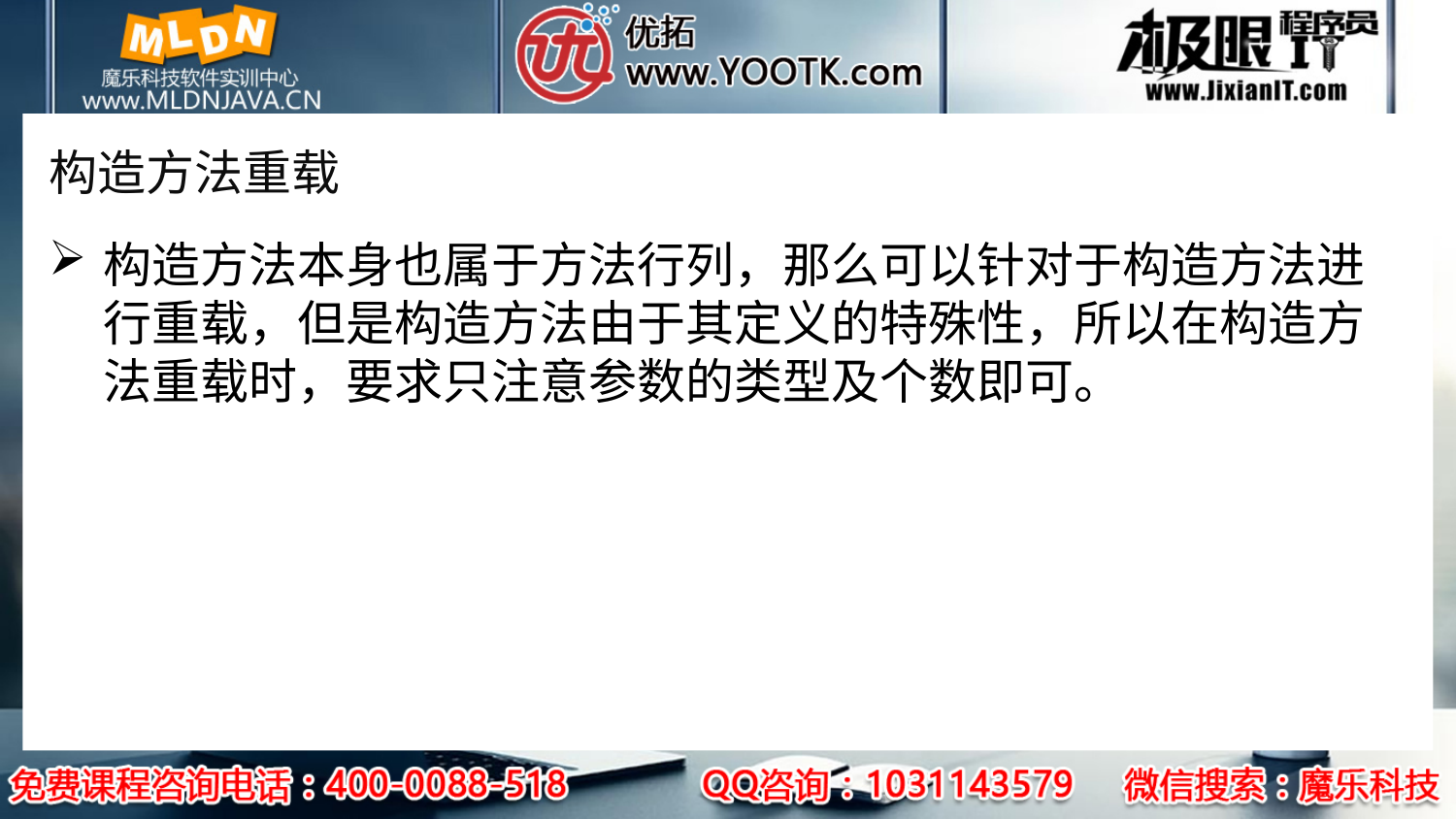

# 构造方法重载
构造方法本身也属于方法行列，那么可以针对于构造方法进行重载，但是构造方法由于其定义的特殊性，所以在构造方法重载时，要求只注意参数的类型及个数即可。